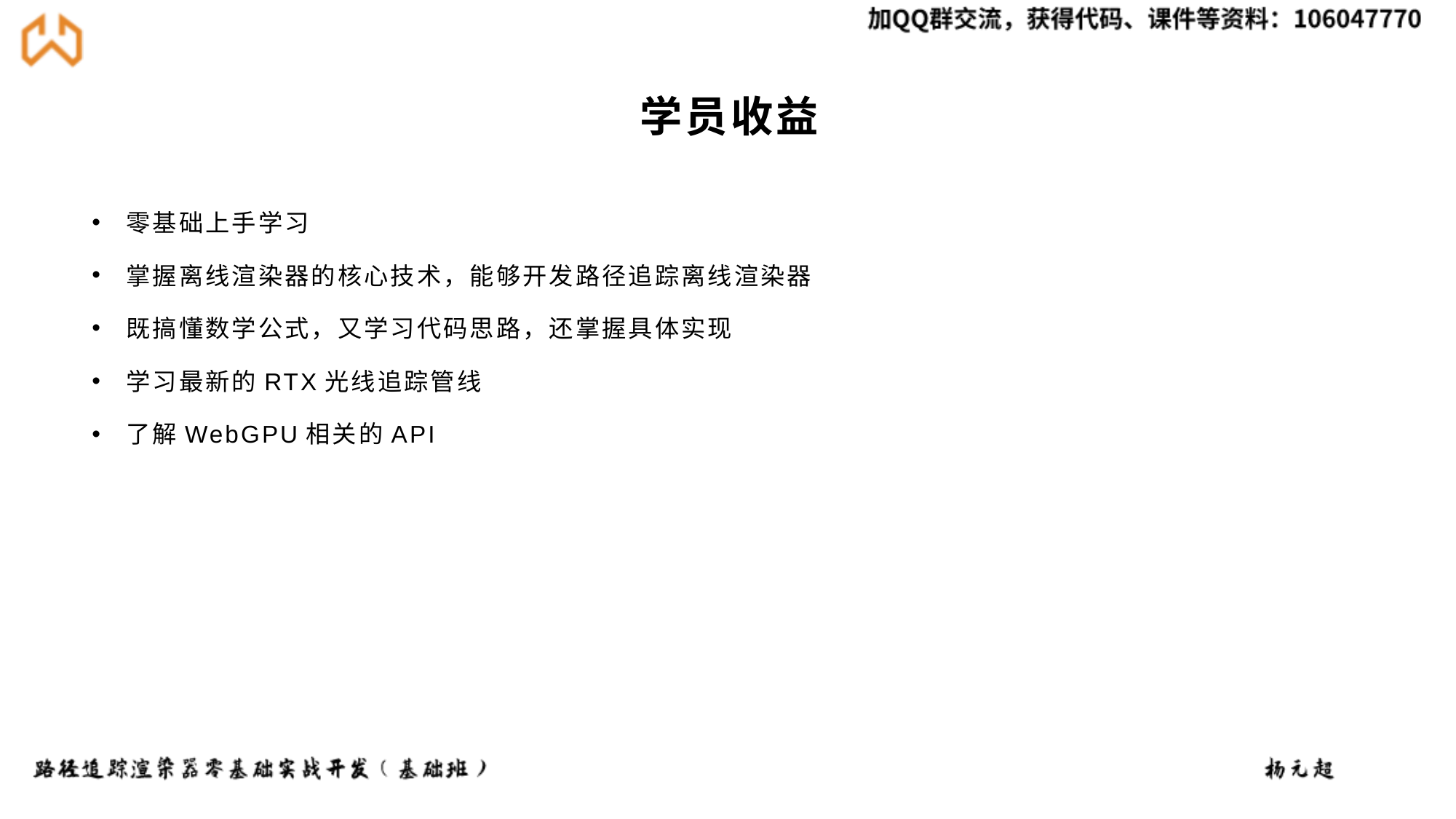

# 学员收益
零基础上手学习
掌握离线渲染器的核心技术，能够开发路径追踪离线渲染器
既搞懂数学公式，又学习代码思路，还掌握具体实现
学习最新的RTX光线追踪管线
了解WebGPU相关的API